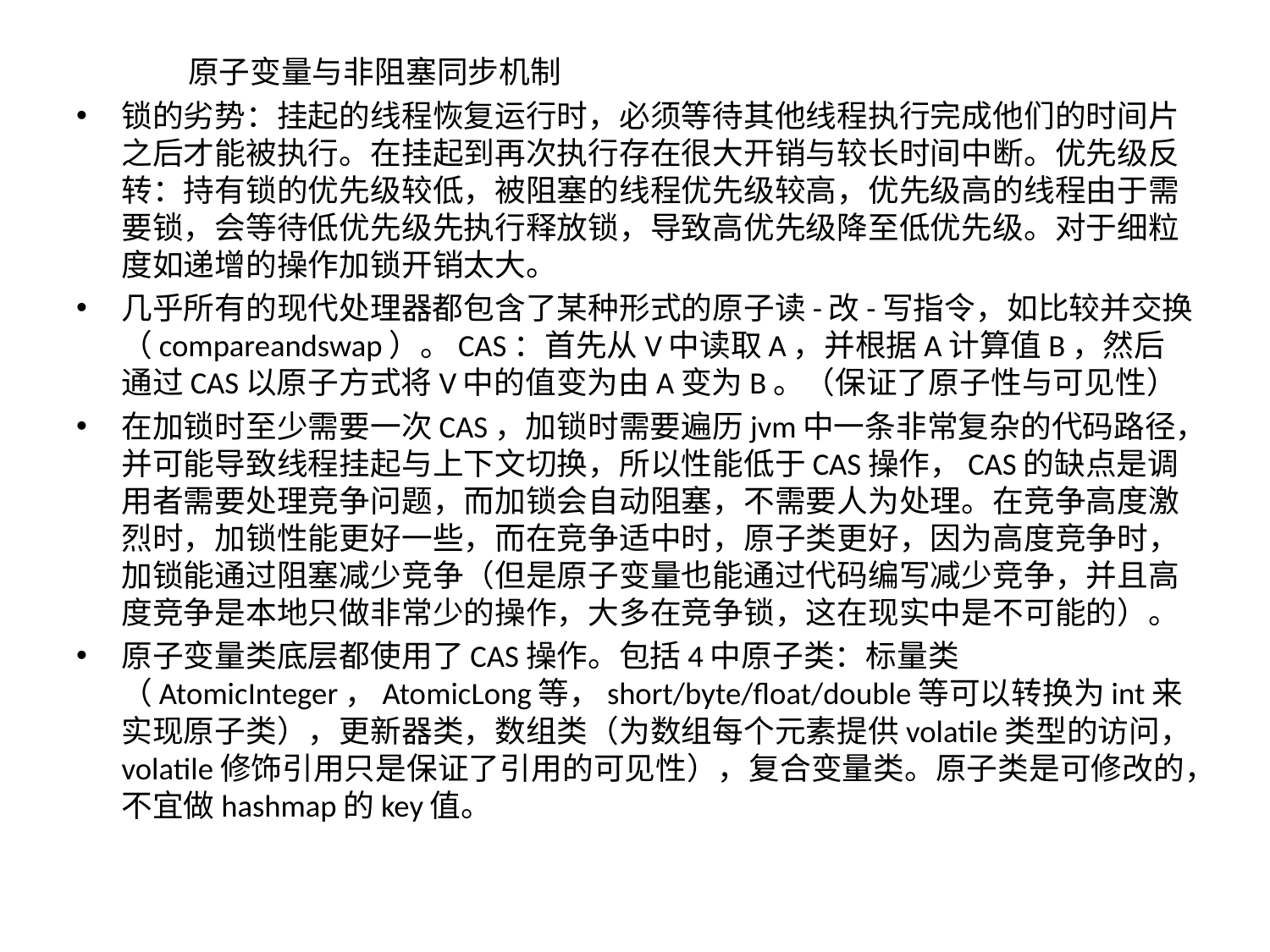

原子变量与非阻塞同步机制
锁的劣势：挂起的线程恢复运行时，必须等待其他线程执行完成他们的时间片之后才能被执行。在挂起到再次执行存在很大开销与较长时间中断。优先级反转：持有锁的优先级较低，被阻塞的线程优先级较高，优先级高的线程由于需要锁，会等待低优先级先执行释放锁，导致高优先级降至低优先级。对于细粒度如递增的操作加锁开销太大。
几乎所有的现代处理器都包含了某种形式的原子读-改-写指令，如比较并交换（compareandswap）。CAS：首先从V中读取A，并根据A计算值B，然后通过CAS以原子方式将V中的值变为由A变为B。（保证了原子性与可见性）
在加锁时至少需要一次CAS，加锁时需要遍历jvm中一条非常复杂的代码路径，并可能导致线程挂起与上下文切换，所以性能低于CAS操作，CAS的缺点是调用者需要处理竞争问题，而加锁会自动阻塞，不需要人为处理。在竞争高度激烈时，加锁性能更好一些，而在竞争适中时，原子类更好，因为高度竞争时，加锁能通过阻塞减少竞争（但是原子变量也能通过代码编写减少竞争，并且高度竞争是本地只做非常少的操作，大多在竞争锁，这在现实中是不可能的）。
原子变量类底层都使用了CAS操作。包括4中原子类：标量类（AtomicInteger，AtomicLong等，short/byte/float/double等可以转换为int来实现原子类），更新器类，数组类（为数组每个元素提供volatile类型的访问，volatile修饰引用只是保证了引用的可见性），复合变量类。原子类是可修改的，不宜做hashmap的key值。